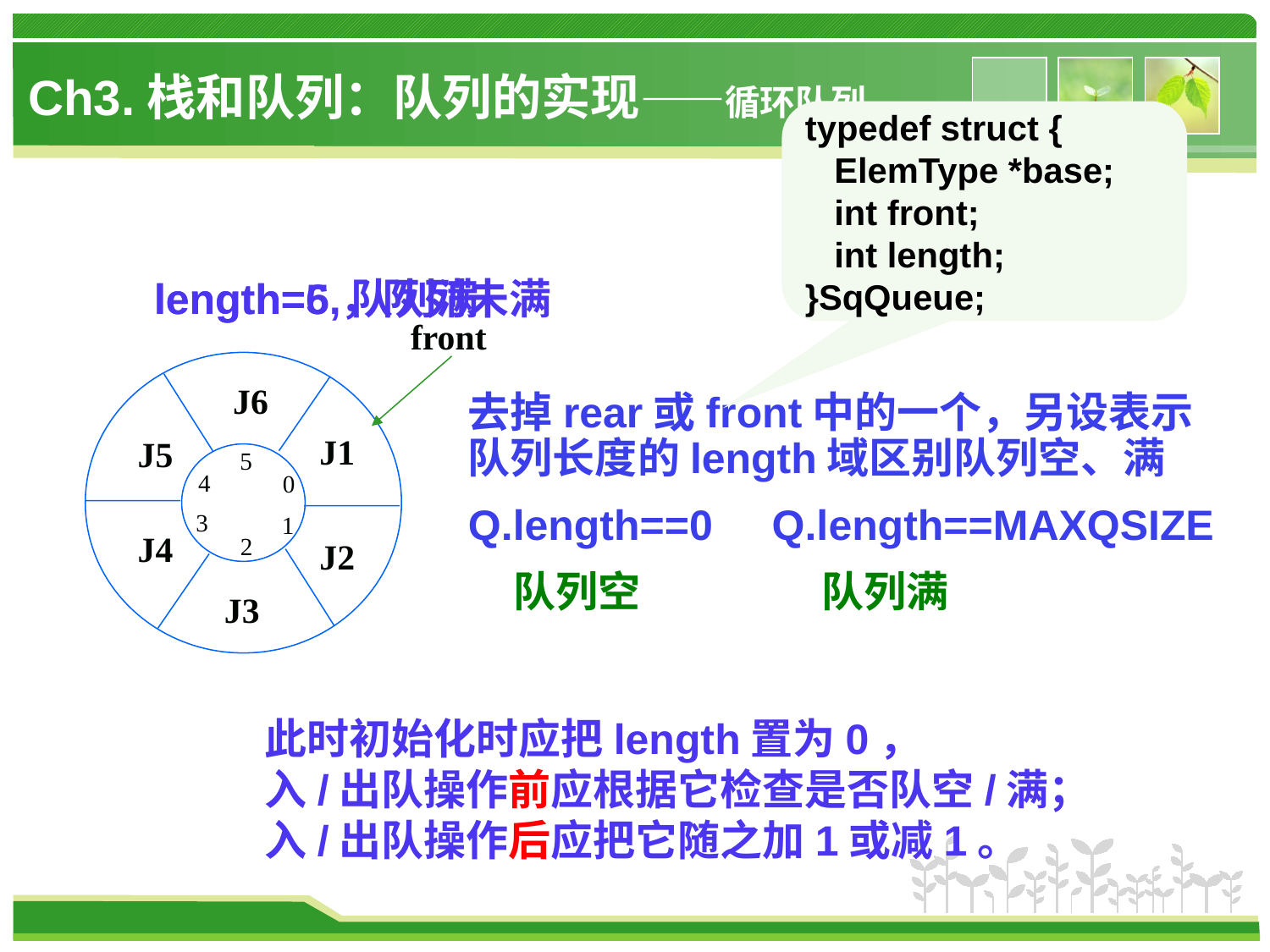

Ch3.栈和队列：队列的实现——循环队列
typedef struct {
   ElemType *base;
   int front;
   int length;
}SqQueue;
length=6,队列满
length=5，队列未满
front

J6

去掉rear或front中的一个，另设表示队列长度的length域区别队列空、满
Q.length==0     Q.length==MAXQSIZE
    队列空                   队列满
J5
J1
5
4
0
3

1

J4
2
J2

J3
此时初始化时应把length置为0，
入/出队操作前应根据它检查是否队空/满；
入/出队操作后应把它随之加1或减1。
70